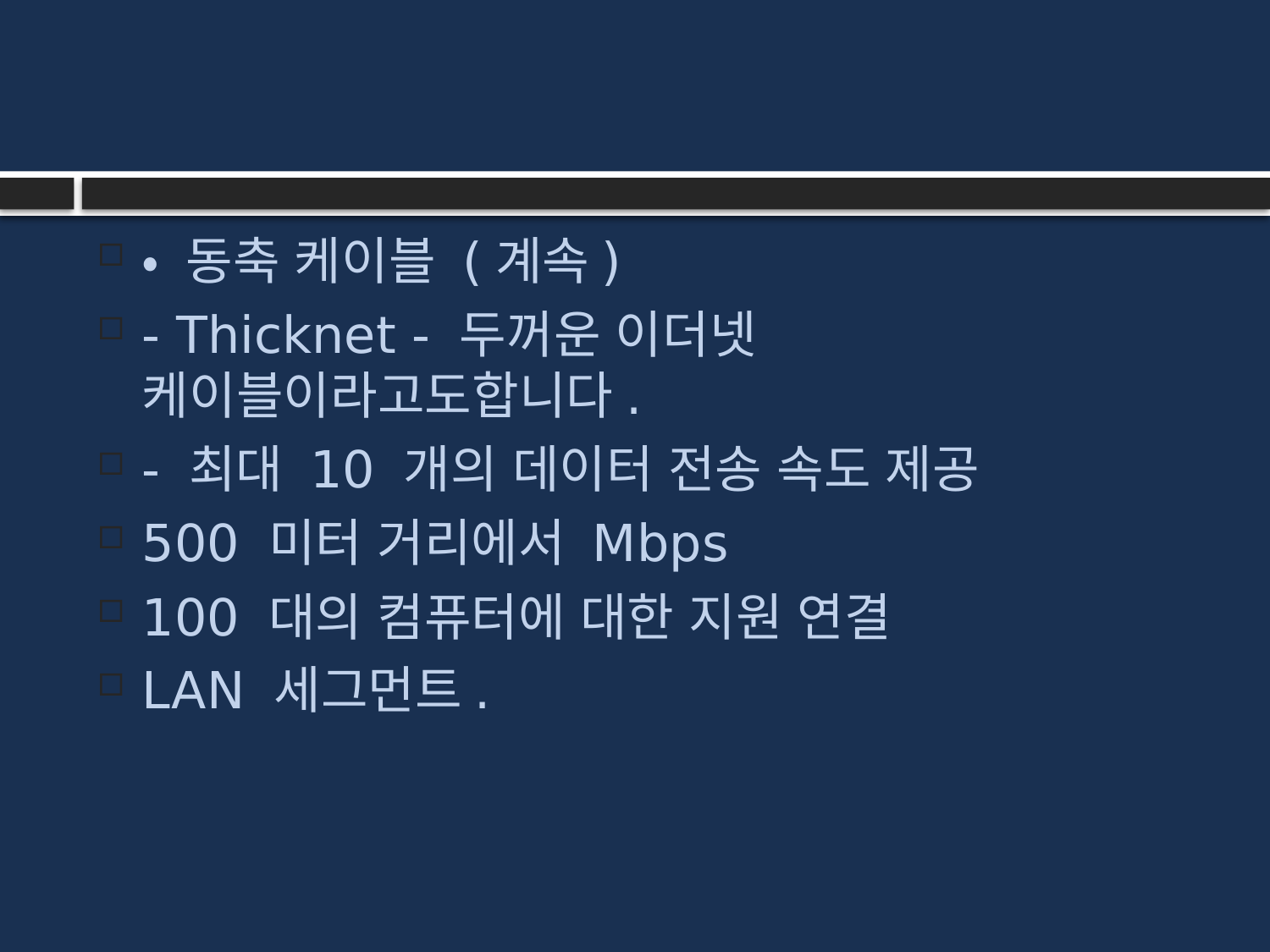

#
• 동축 케이블 (계속)
- Thicknet - 두꺼운 이더넷 케이블이라고도합니다.
- 최대 10 개의 데이터 전송 속도 제공
500 미터 거리에서 Mbps
100 대의 컴퓨터에 대한 지원 연결
LAN 세그먼트.